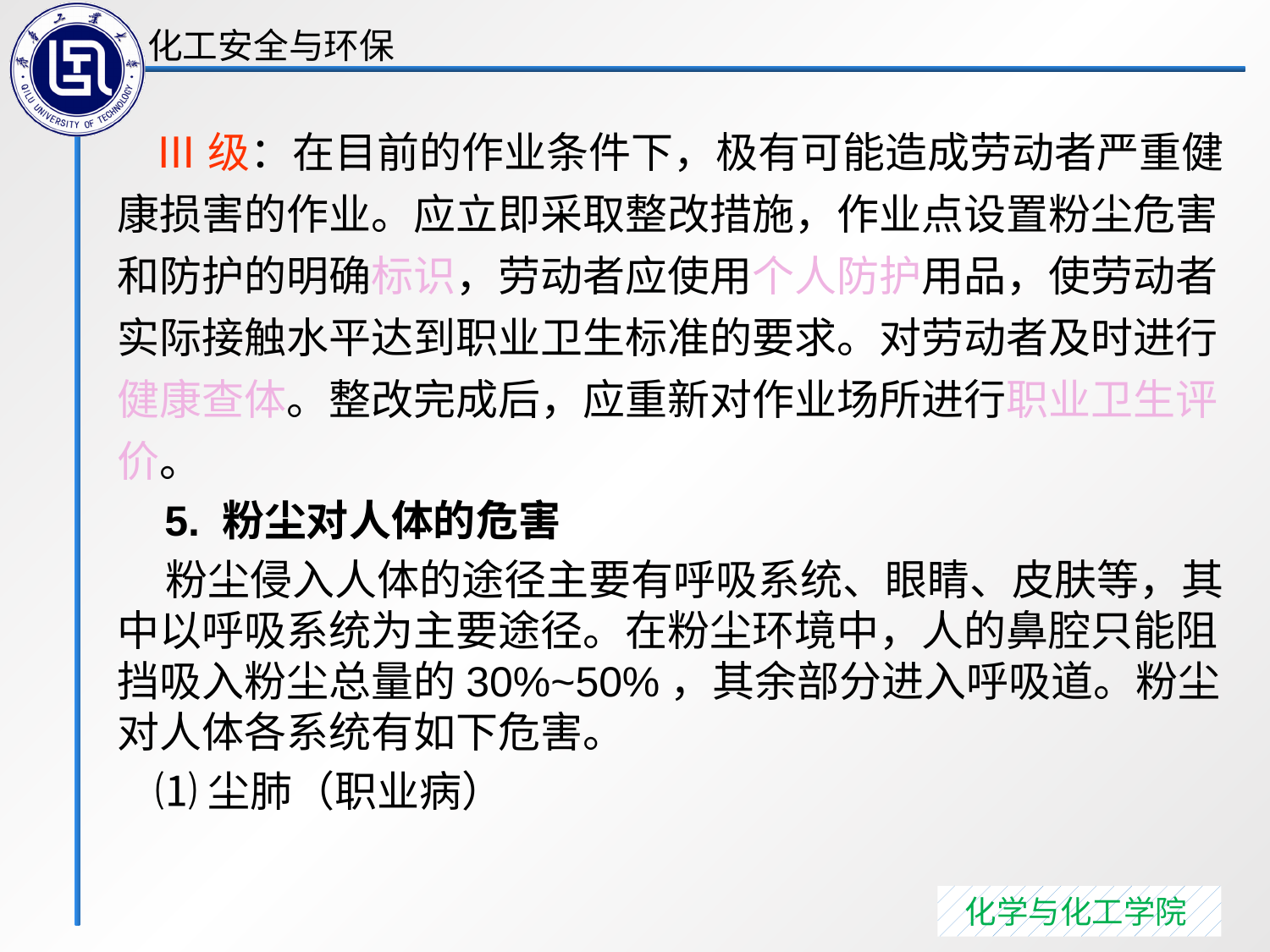

Ⅲ级：在目前的作业条件下，极有可能造成劳动者严重健康损害的作业。应立即采取整改措施，作业点设置粉尘危害和防护的明确标识，劳动者应使用个人防护用品，使劳动者实际接触水平达到职业卫生标准的要求。对劳动者及时进行健康查体。整改完成后，应重新对作业场所进行职业卫生评价。
    5. 粉尘对人体的危害
    粉尘侵入人体的途径主要有呼吸系统、眼睛、皮肤等，其中以呼吸系统为主要途径。在粉尘环境中，人的鼻腔只能阻挡吸入粉尘总量的30%~50%，其余部分进入呼吸道。粉尘对人体各系统有如下危害。
    ⑴尘肺（职业病）